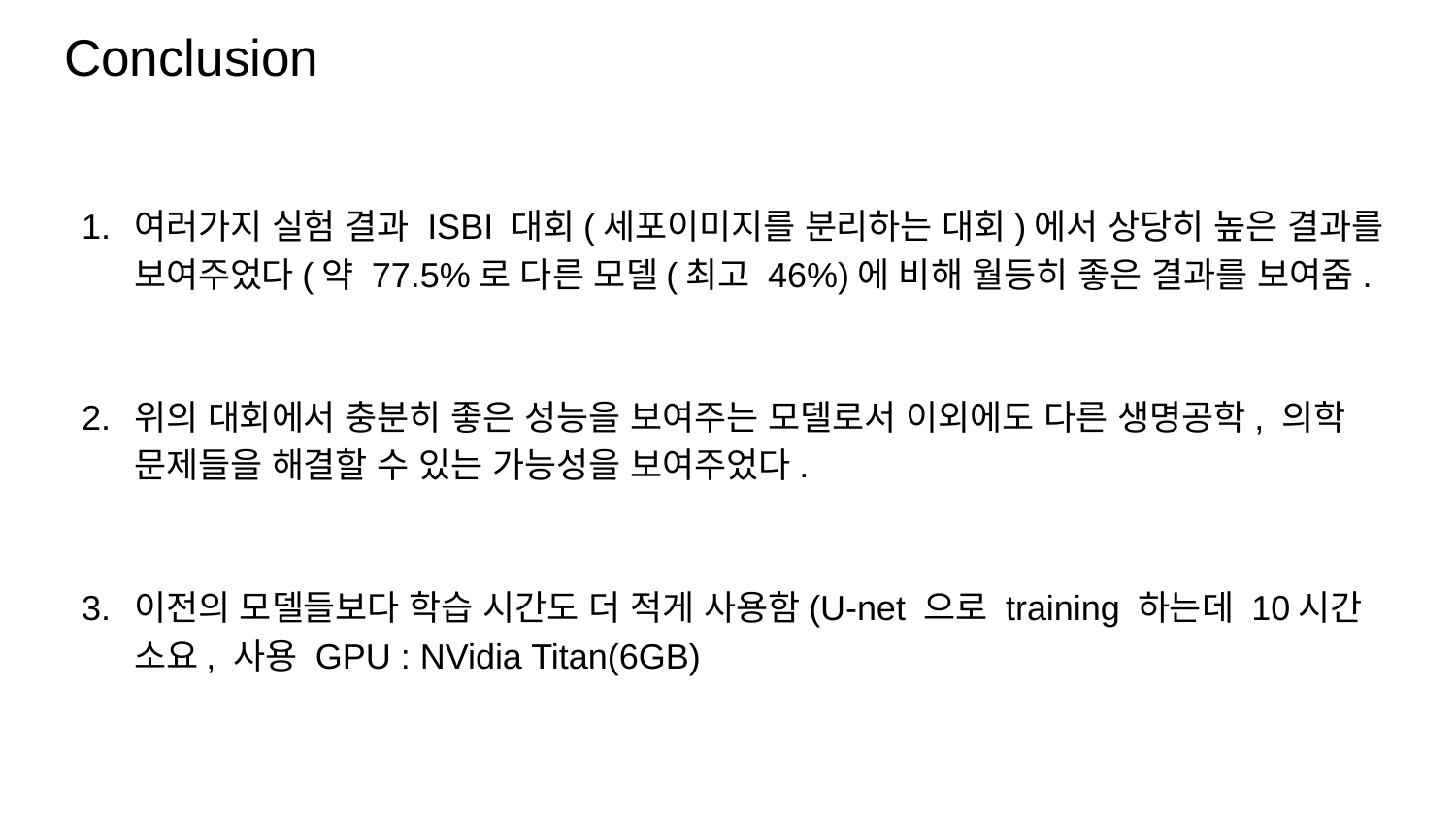

# Conclusion
여러가지 실험 결과 ISBI 대회(세포이미지를 분리하는 대회)에서 상당히 높은 결과를 보여주었다(약 77.5%로 다른 모델(최고 46%)에 비해 월등히 좋은 결과를 보여줌.

위의 대회에서 충분히 좋은 성능을 보여주는 모델로서 이외에도 다른 생명공학, 의학 문제들을 해결할 수 있는 가능성을 보여주었다.

이전의 모델들보다 학습 시간도 더 적게 사용함(U-net 으로 training 하는데 10시간 소요, 사용 GPU : NVidia Titan(6GB)